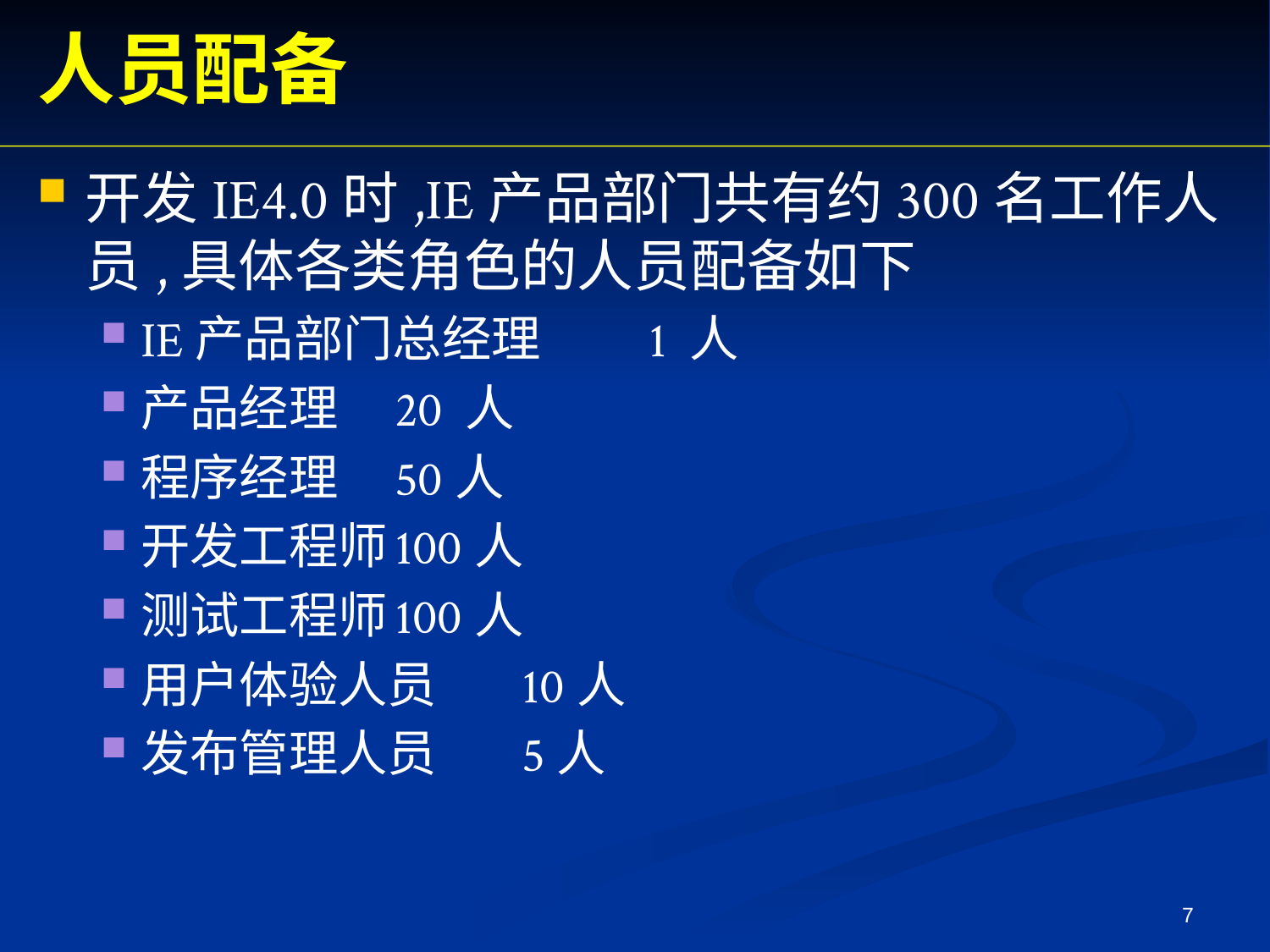

人员配备

开发IE4.0时,IE产品部门共有约300名工作人员,具体各类角色的人员配备如下
IE产品部门总经理	1 人
产品经理	20 人
程序经理	50人
开发工程师	100人
测试工程师	100人
用户体验人员	10人
发布管理人员	5人

7